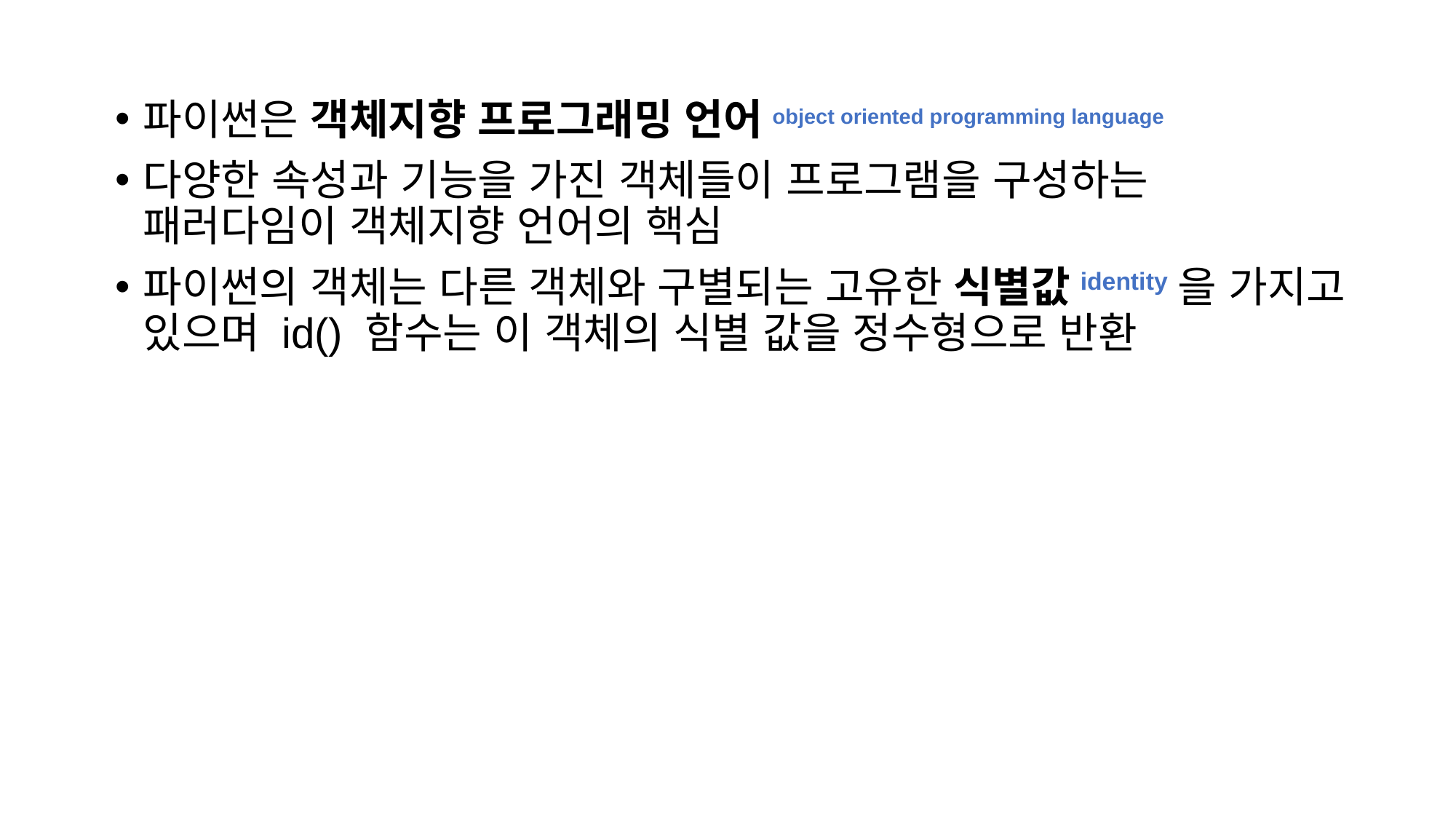

파이썬은 객체지향 프로그래밍 언어object oriented programming language
다양한 속성과 기능을 가진 객체들이 프로그램을 구성하는 패러다임이 객체지향 언어의 핵심
파이썬의 객체는 다른 객체와 구별되는 고유한 식별값identity을 가지고 있으며 id() 함수는 이 객체의 식별 값을 정수형으로 반환